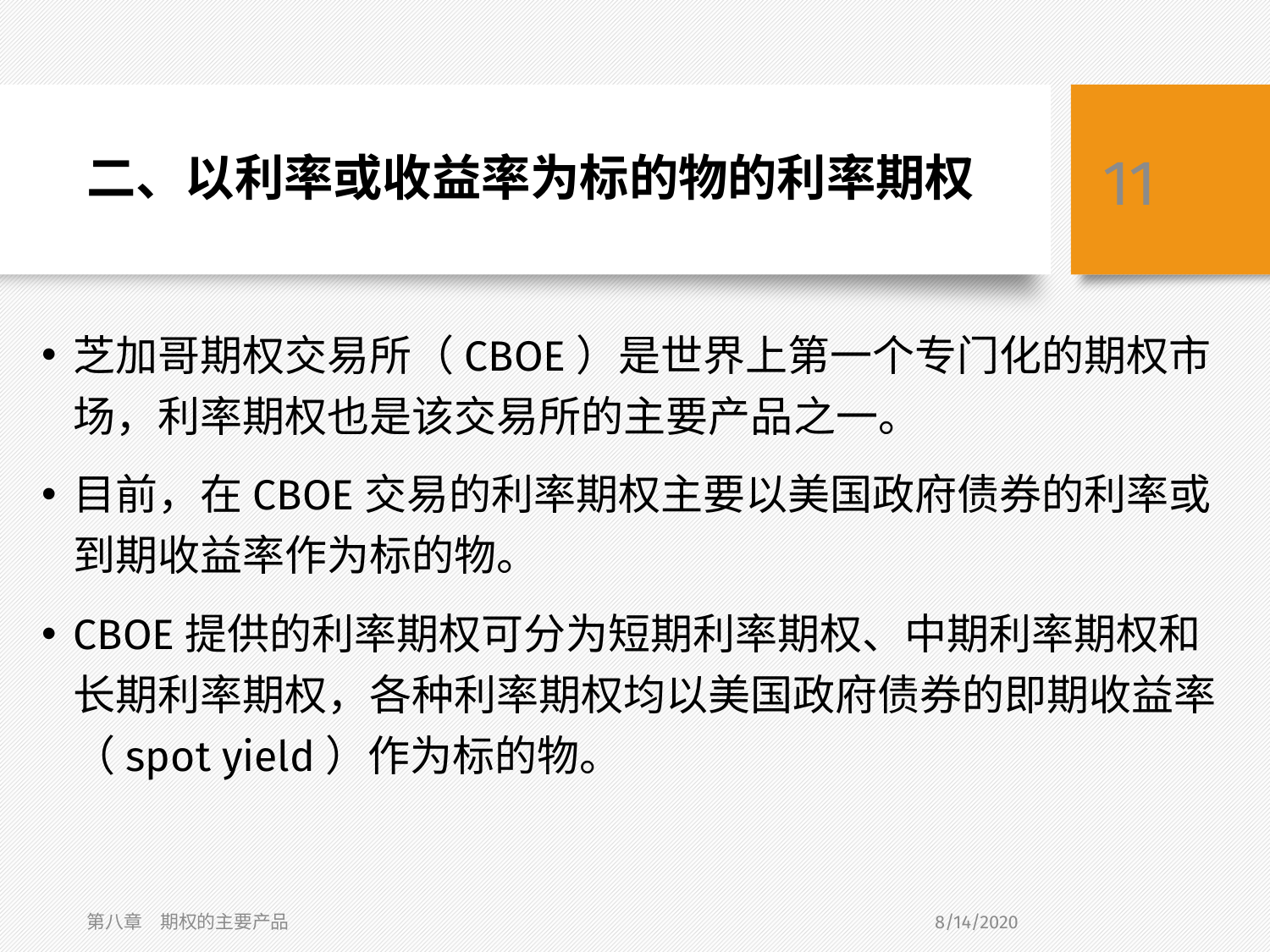

# 二、以利率或收益率为标的物的利率期权
11
芝加哥期权交易所（CBOE）是世界上第一个专门化的期权市场，利率期权也是该交易所的主要产品之一。
目前，在CBOE交易的利率期权主要以美国政府债券的利率或到期收益率作为标的物。
CBOE提供的利率期权可分为短期利率期权、中期利率期权和长期利率期权，各种利率期权均以美国政府债券的即期收益率（spot yield）作为标的物。
8/14/2020
第八章　期权的主要产品